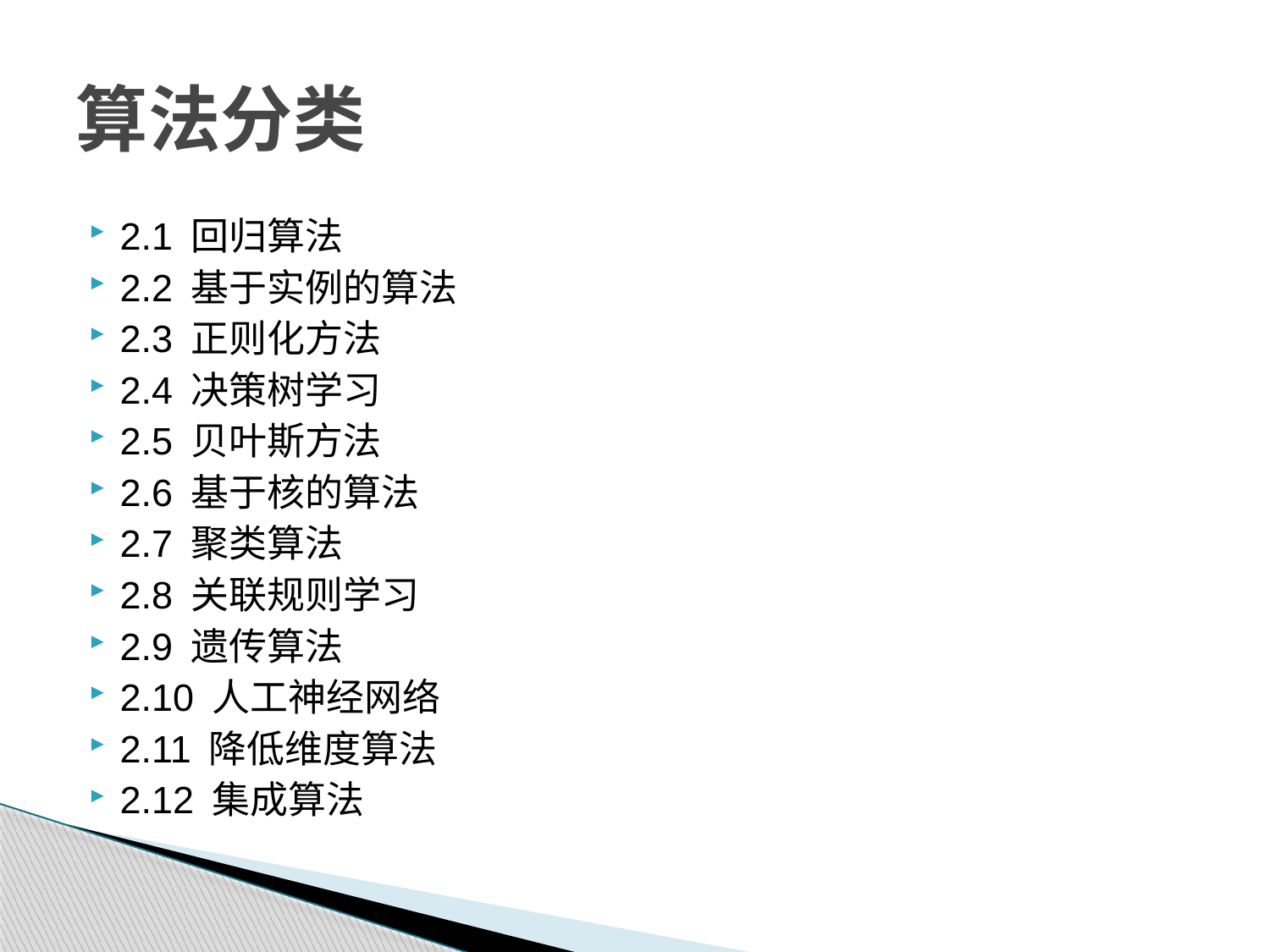

# 算法分类
2.1 回归算法
2.2 基于实例的算法
2.3 正则化方法
2.4 决策树学习
2.5 贝叶斯方法
2.6 基于核的算法
2.7 聚类算法
2.8 关联规则学习
2.9 遗传算法
2.10 人工神经网络
2.11 降低维度算法
2.12 集成算法